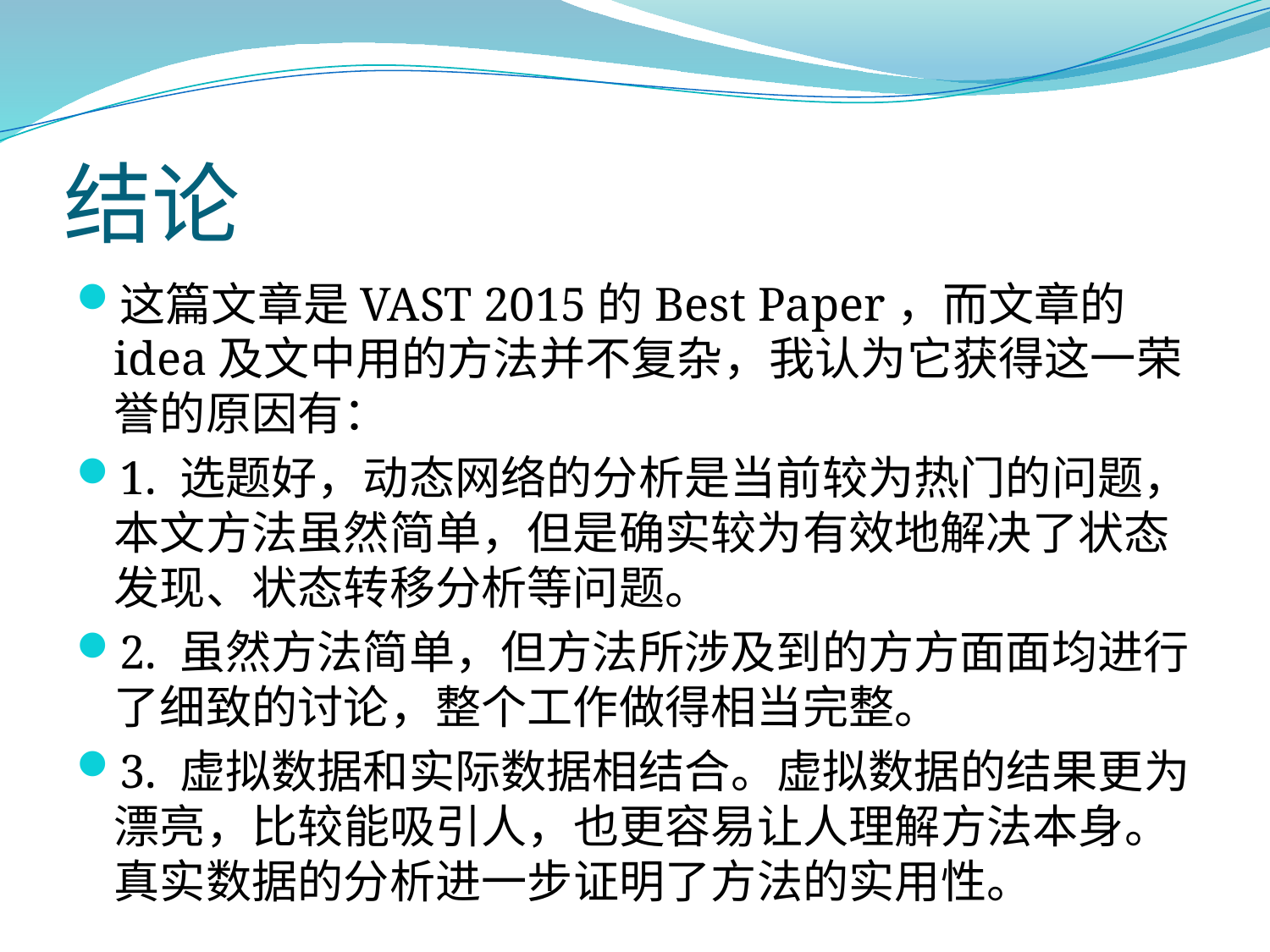

# 结论
这篇文章是VAST 2015的Best Paper，而文章的idea及文中用的方法并不复杂，我认为它获得这一荣誉的原因有：
1. 选题好，动态网络的分析是当前较为热门的问题，本文方法虽然简单，但是确实较为有效地解决了状态发现、状态转移分析等问题。
2. 虽然方法简单，但方法所涉及到的方方面面均进行了细致的讨论，整个工作做得相当完整。
3. 虚拟数据和实际数据相结合。虚拟数据的结果更为漂亮，比较能吸引人，也更容易让人理解方法本身。真实数据的分析进一步证明了方法的实用性。